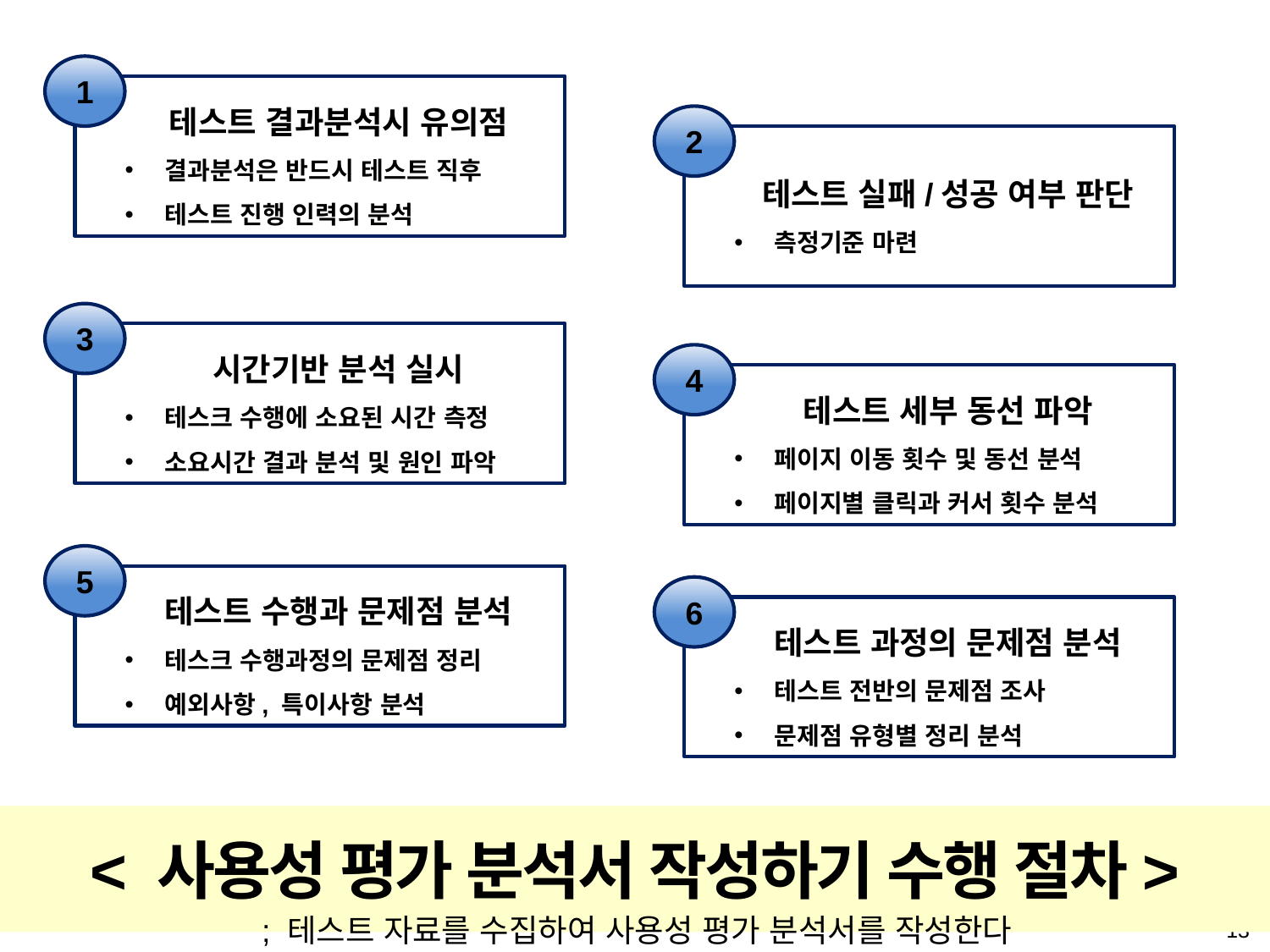

1
테스트 결과분석시 유의점
결과분석은 반드시 테스트 직후
테스트 진행 인력의 분석
2
테스트 실패/성공 여부 판단
측정기준 마련
3
시간기반 분석 실시
테스크 수행에 소요된 시간 측정
소요시간 결과 분석 및 원인 파악
4
테스트 세부 동선 파악
페이지 이동 횟수 및 동선 분석
페이지별 클릭과 커서 횟수 분석
5
테스트 수행과 문제점 분석
테스크 수행과정의 문제점 정리
예외사항, 특이사항 분석
6
테스트 과정의 문제점 분석
테스트 전반의 문제점 조사
문제점 유형별 정리 분석
< 사용성 평가 분석서 작성하기 수행 절차>
; 테스트 자료를 수집하여 사용성 평가 분석서를 작성한다
13